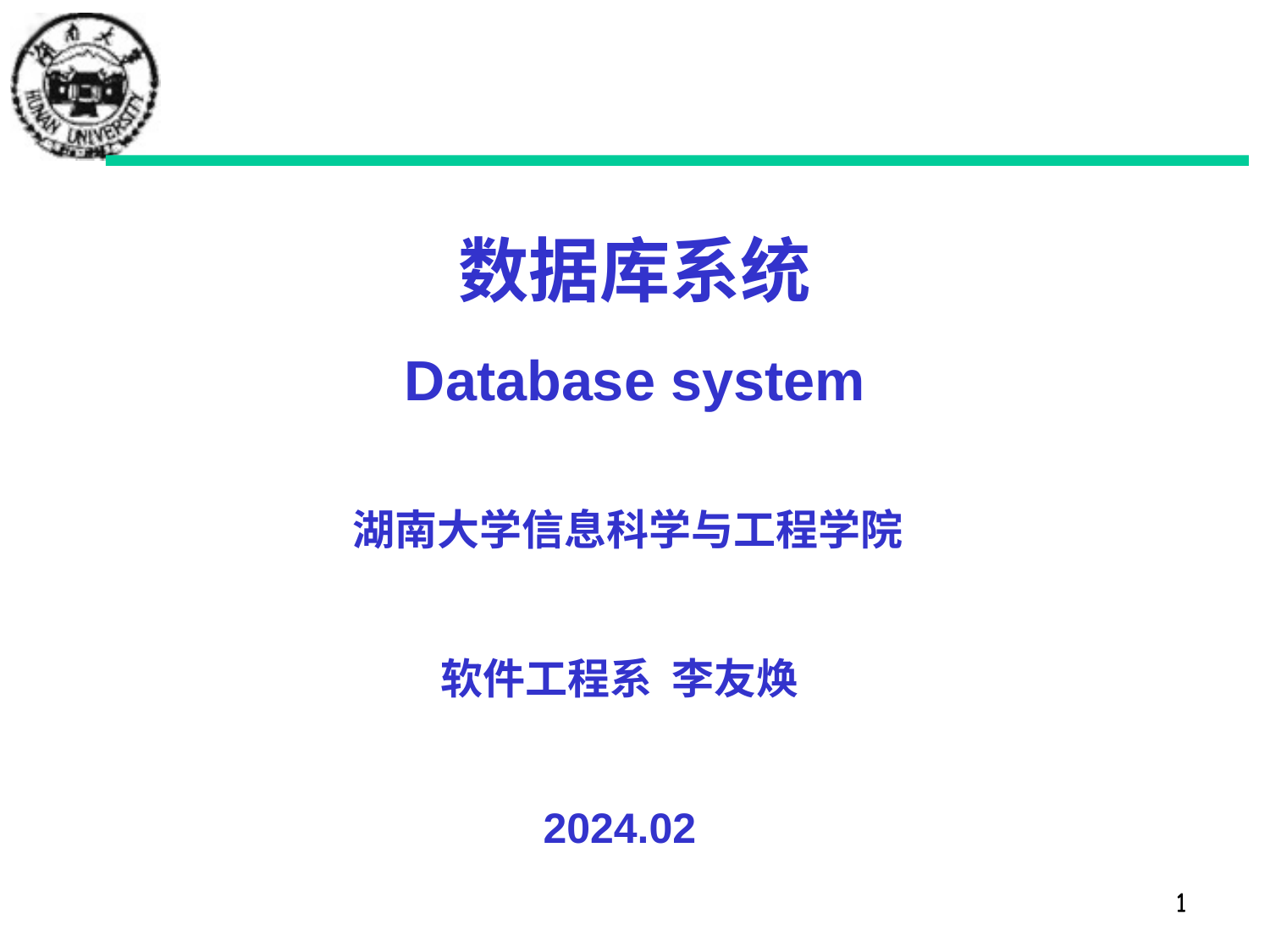

# 数据库系统 Database system

 湖南大学信息科学与工程学院

软件工程系  李友焕

2024.02
1